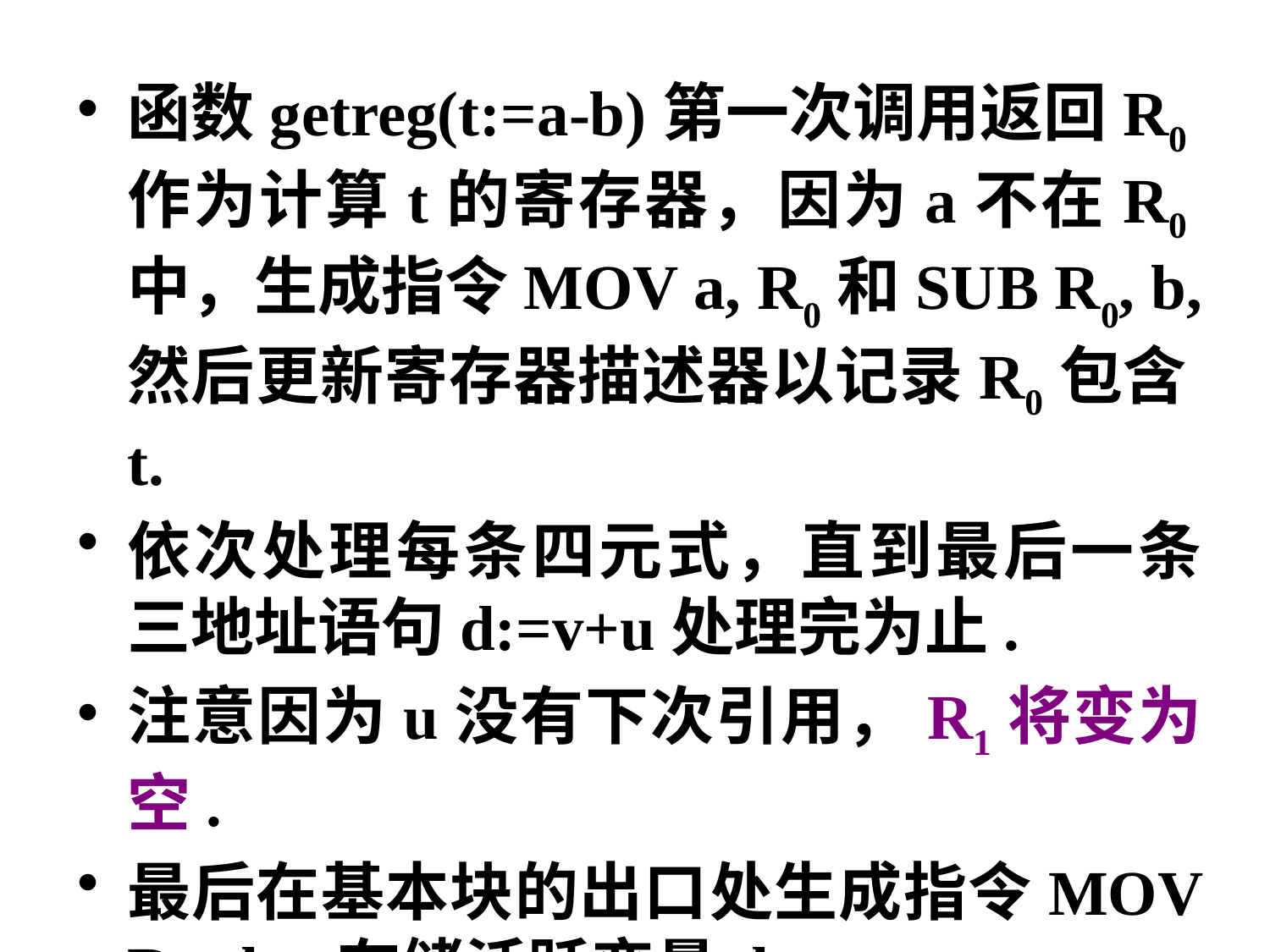

函数getreg(t:=a-b)第一次调用返回R0作为计算t的寄存器，因为a不在R0中，生成指令MOV a, R0和SUB R0, b, 然后更新寄存器描述器以记录R0包含t.
依次处理每条四元式，直到最后一条三地址语句d:=v+u处理完为止.
注意因为u没有下次引用，R1将变为空.
最后在基本块的出口处生成指令MOV R0, d，存储活跃变量d.